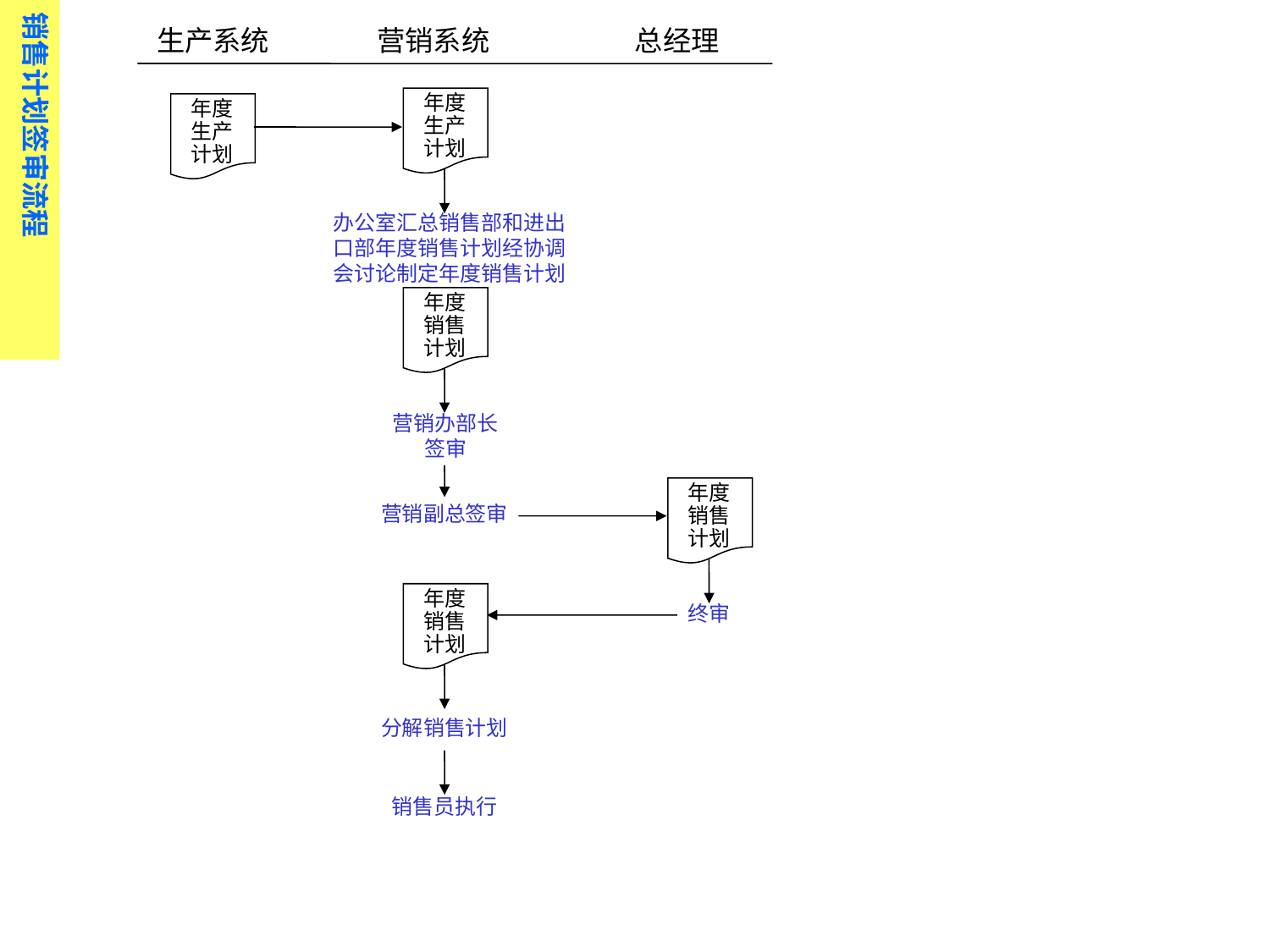

销售计划签审流程
生产系统                 营销系统                       总经理

年度生产计划

年度生产计划

办公室汇总销售部和进出口部年度销售计划经协调会讨论制定年度销售计划
年度销售计划

营销办部长签审

年度销售计划

营销副总签审

年度销售计划

终审

分解销售计划

销售员执行
66